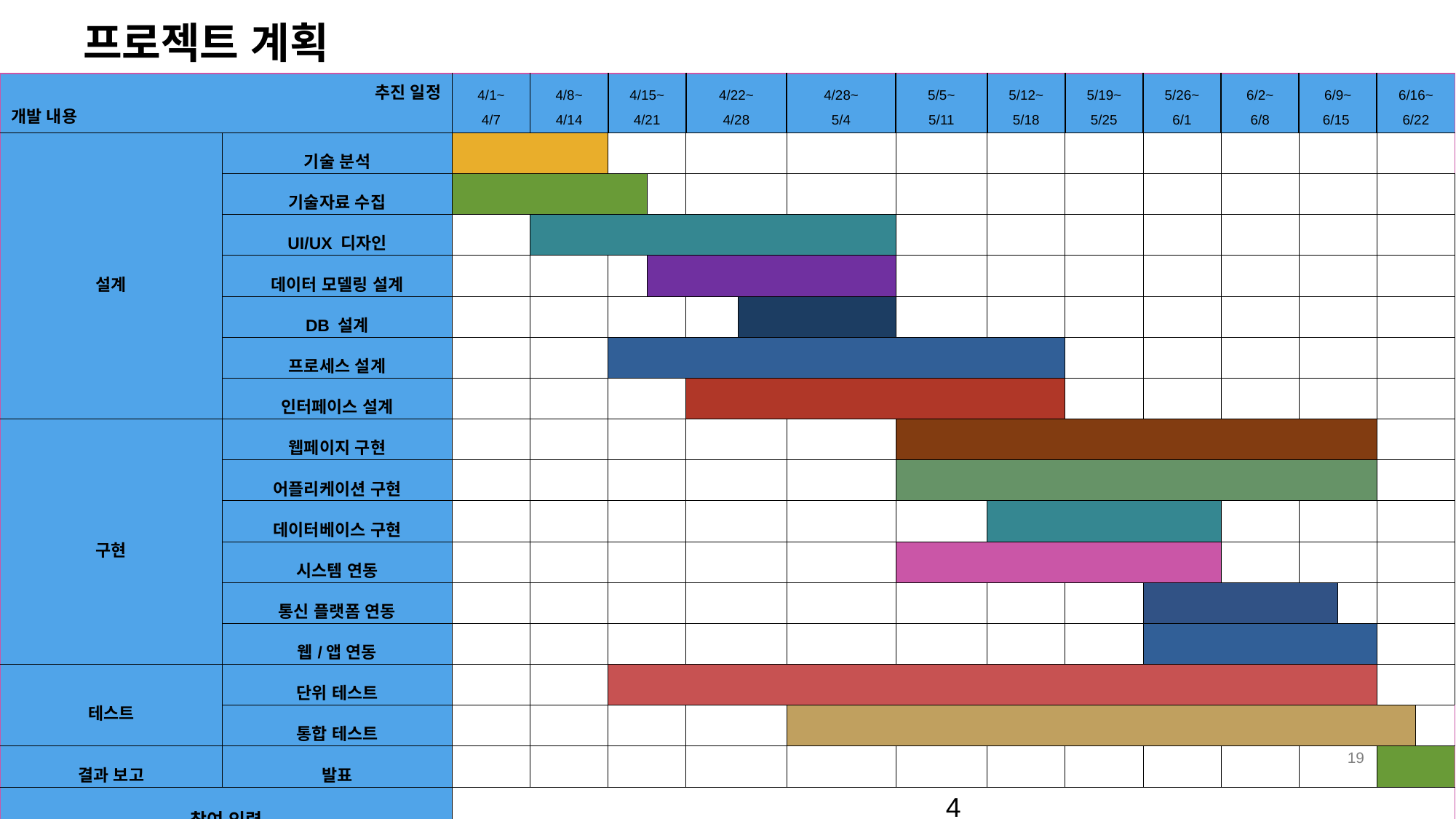

# 프로젝트 계획
| 추진 일정 개발 내용 |  | 4/1~ 4/7 | 4/8~ 4/14 | 4/15~ 4/21 |  | 4/22~ 4/28 |  | 4/28~ 5/4 | 5/5~ 5/11 | 5/12~ 5/18 | 5/19~ 5/25 | 5/26~ 6/1 | 6/2~ 6/8 | 6/9~ 6/15 |  | 6/16~ 6/22 |  |
| --- | --- | --- | --- | --- | --- | --- | --- | --- | --- | --- | --- | --- | --- | --- | --- | --- | --- |
| 설계 | 기술 분석 |  |  |  |  |  |  |  |  |  |  |  |  |  |  |  |  |
|  | 기술자료 수집 |  |  |  |  |  |  |  |  |  |  |  |  |  |  |  |  |
|  | UI/UX 디자인 |  |  |  |  |  |  |  |  |  |  |  |  |  |  |  |  |
|  | 데이터 모델링 설계 |  |  |  |  |  |  |  |  |  |  |  |  |  |  |  |  |
|  | DB 설계 |  |  |  |  |  |  |  |  |  |  |  |  |  |  |  |  |
|  | 프로세스 설계 |  |  |  |  |  |  |  |  |  |  |  |  |  |  |  |  |
|  | 인터페이스 설계 |  |  |  |  |  |  |  |  |  |  |  |  |  |  |  |  |
| 구현 | 웹페이지 구현 |  |  |  |  |  |  |  |  |  |  |  |  |  |  |  |  |
|  | 어플리케이션 구현 |  |  |  |  |  |  |  |  |  |  |  |  |  |  |  |  |
|  | 데이터베이스 구현 |  |  |  |  |  |  |  |  |  |  |  |  |  |  |  |  |
|  | 시스템 연동 |  |  |  |  |  |  |  |  |  |  |  |  |  |  |  |  |
|  | 통신 플랫폼 연동 |  |  |  |  |  |  |  |  |  |  |  |  |  |  |  |  |
|  | 웹/앱 연동 |  |  |  |  |  |  |  |  |  |  |  |  |  |  |  |  |
| 테스트 | 단위 테스트 |  |  |  |  |  |  |  |  |  |  |  |  |  |  |  |  |
|  | 통합 테스트 |  |  |  |  |  |  |  |  |  |  |  |  |  |  |  |  |
| 결과 보고 | 발표 |  |  |  |  |  |  |  |  |  |  |  |  |  |  |  |  |
| 참여 인력 |  | 4 |  |  |  |  |  |  |  |  |  |  |  |  |  |  |  |
19